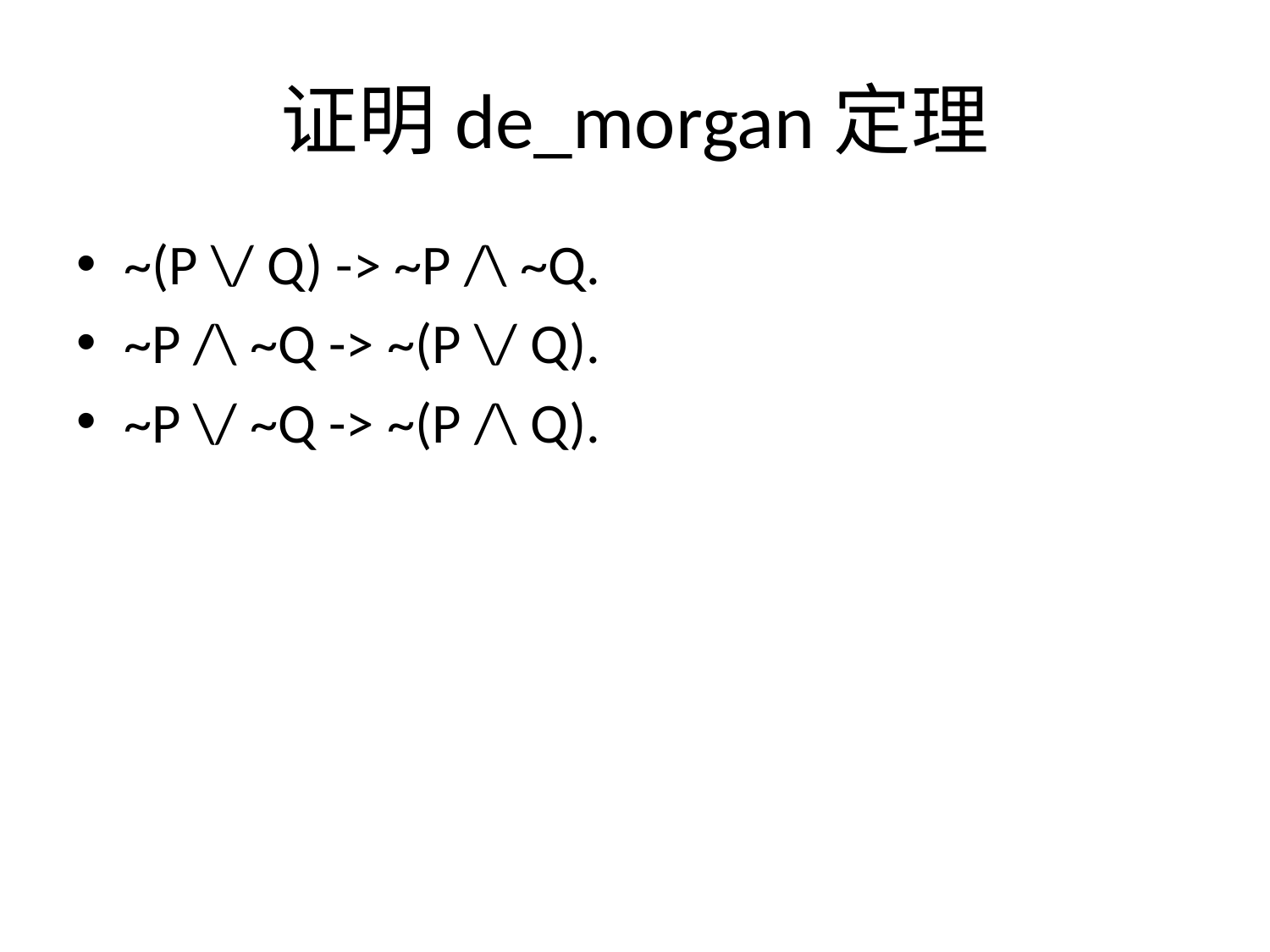

# 证明de_morgan定理
~(P \/ Q) -> ~P /\ ~Q.
~P /\ ~Q -> ~(P \/ Q).
~P \/ ~Q -> ~(P /\ Q).